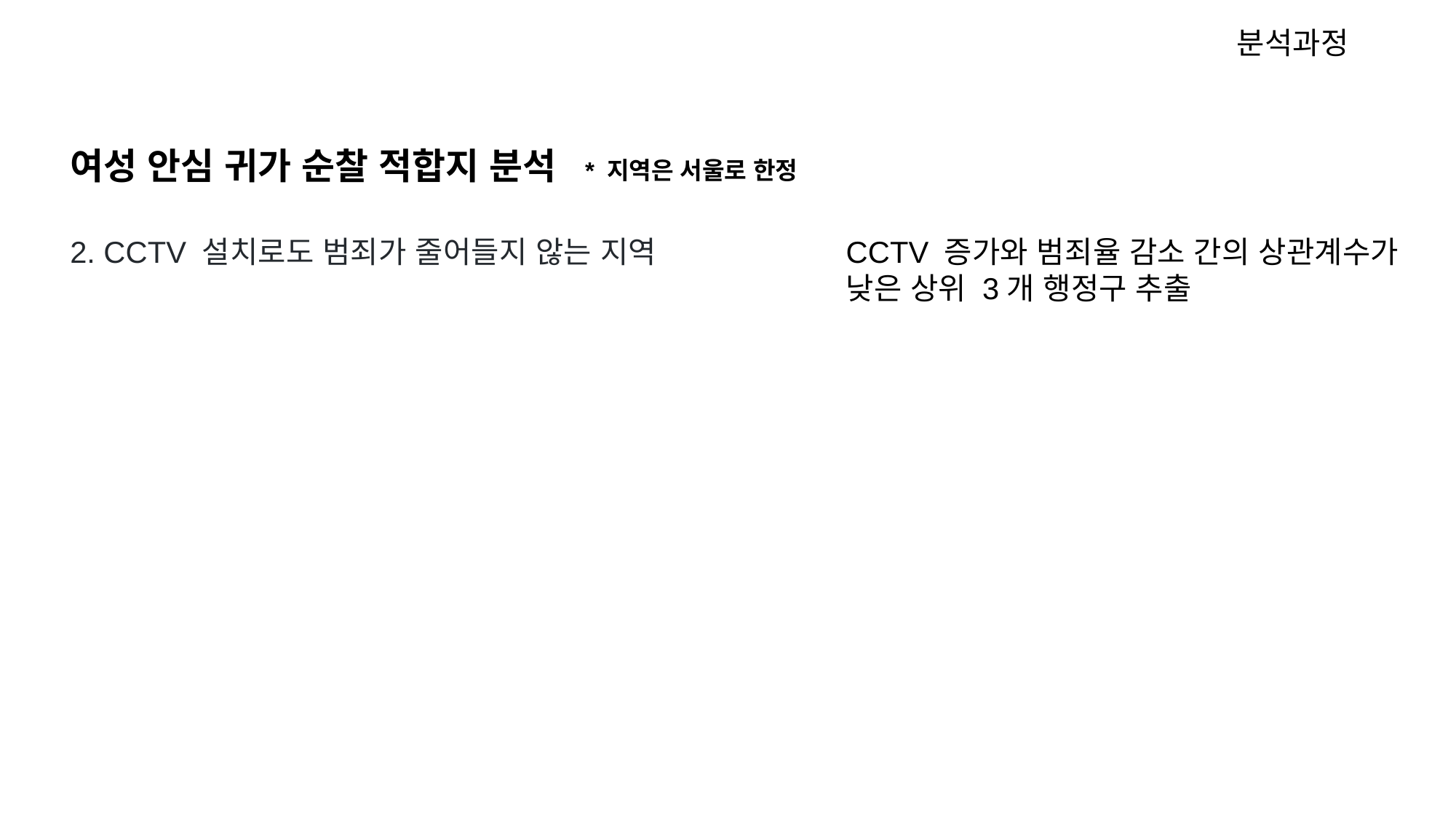

분석과정
여성 안심 귀가 순찰 적합지 분석  * 지역은 서울로 한정
2. CCTV 설치로도 범죄가 줄어들지 않는 지역
CCTV 증가와 범죄율 감소 간의 상관계수가 낮은 상위 3개 행정구 추출